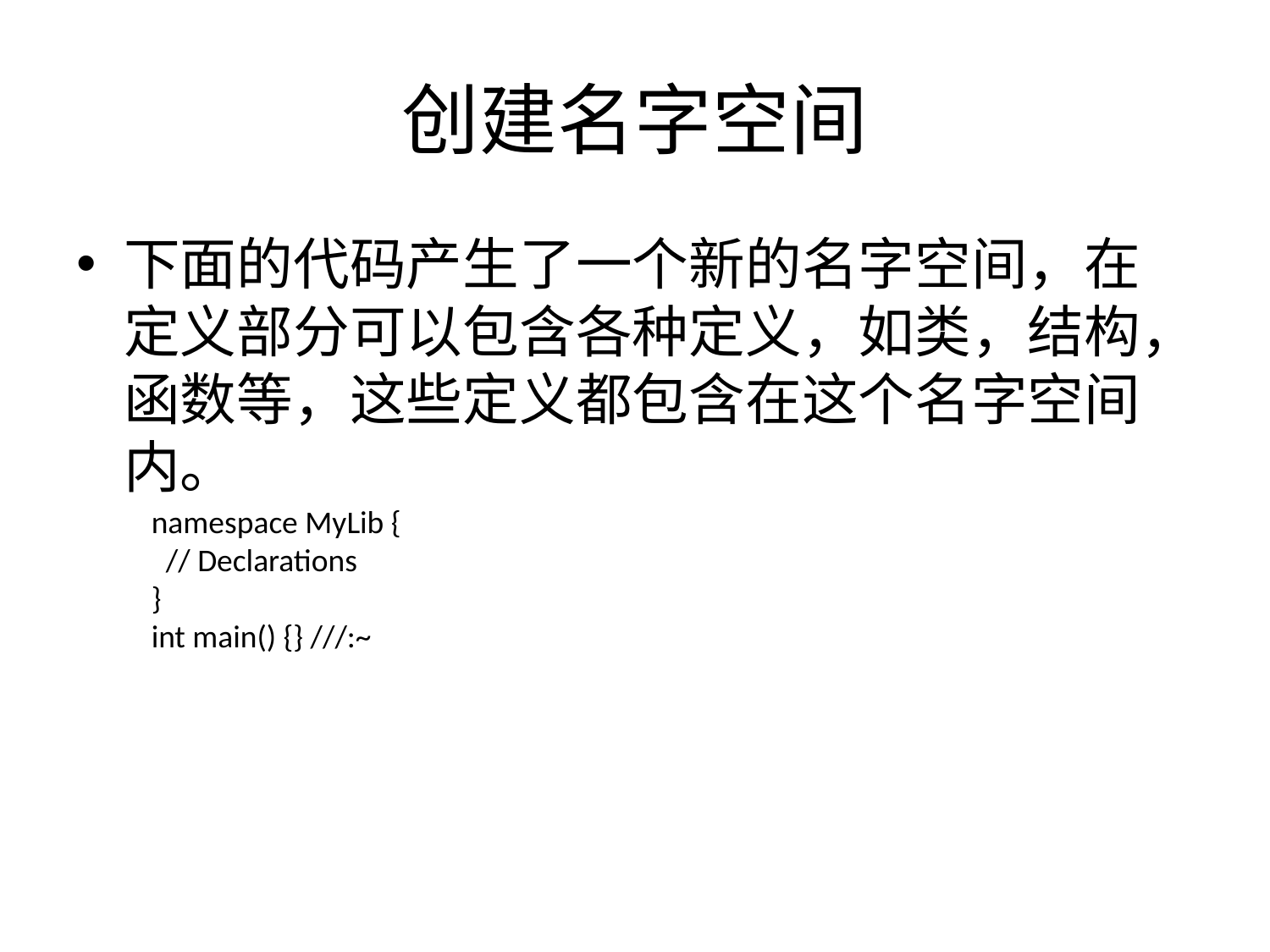

# 创建名字空间
下面的代码产生了一个新的名字空间，在定义部分可以包含各种定义，如类，结构，函数等，这些定义都包含在这个名字空间内。
namespace MyLib {
  // Declarations
}
int main() {} ///:~